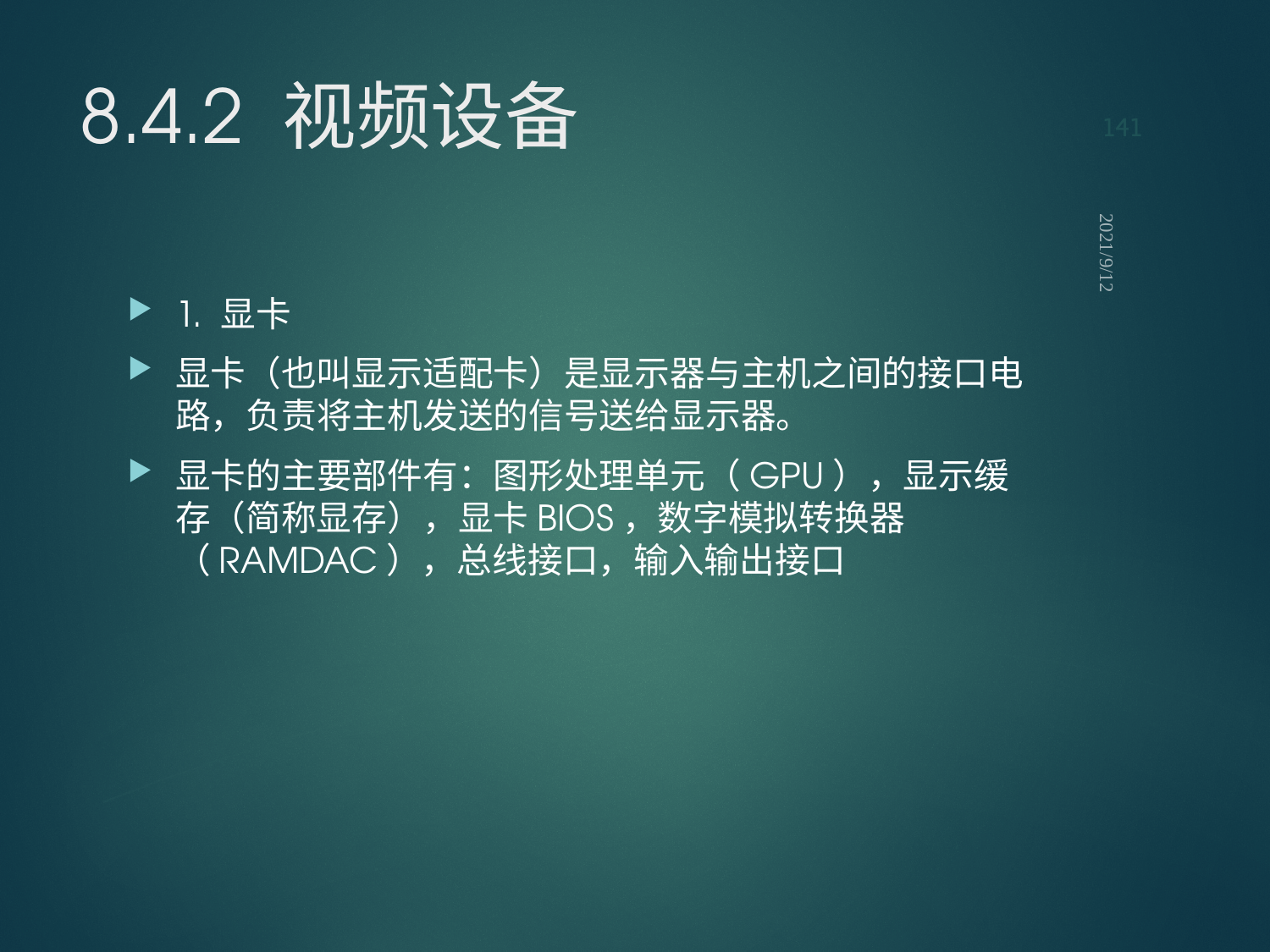

141
# 8.4.2 视频设备
2021/9/12
1. 显卡
显卡（也叫显示适配卡）是显示器与主机之间的接口电路，负责将主机发送的信号送给显示器。
显卡的主要部件有：图形处理单元（GPU），显示缓存（简称显存），显卡BIOS，数字模拟转换器（RAMDAC），总线接口，输入输出接口